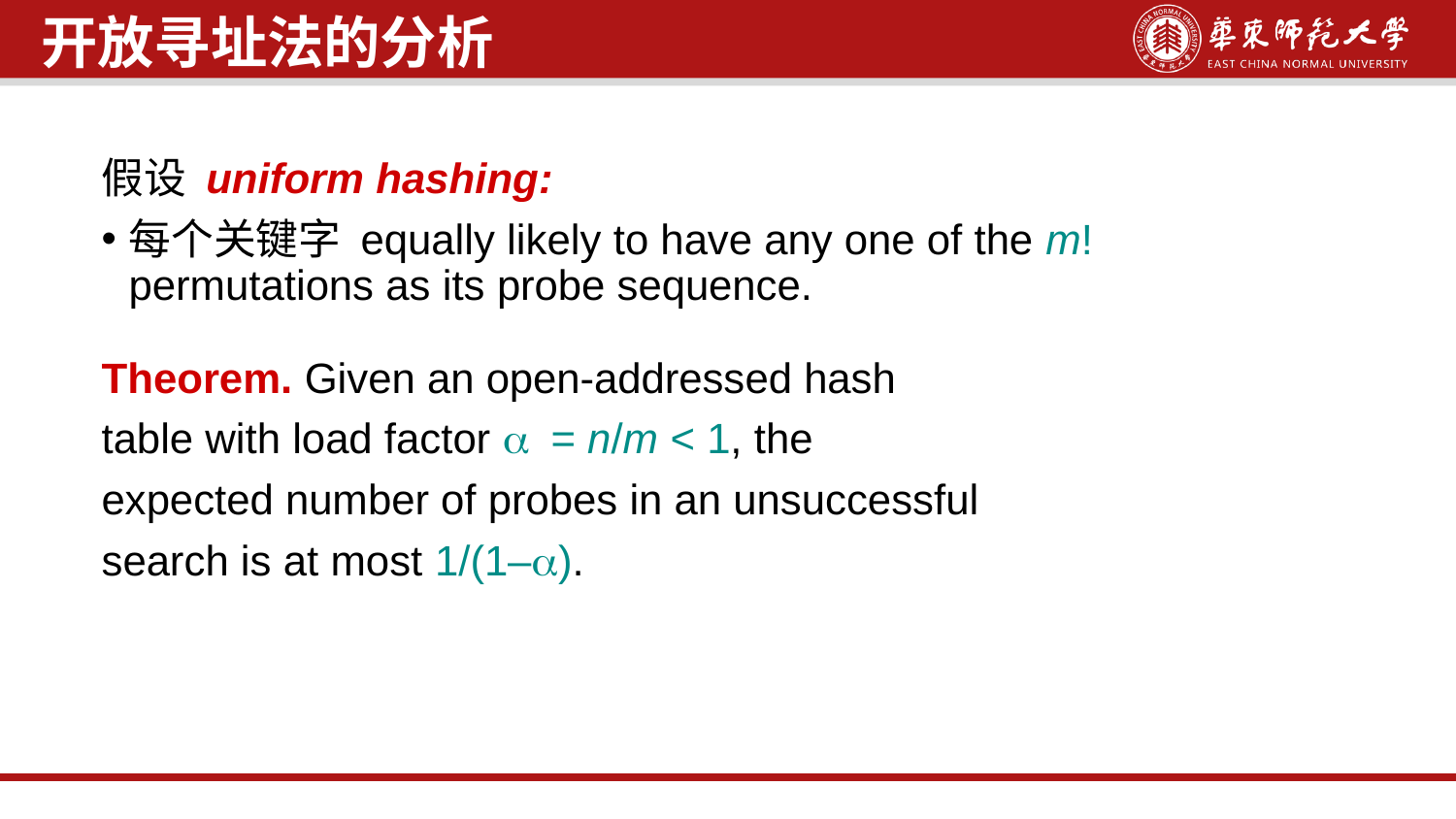

开放寻址法的分析
假设 uniform hashing:
每个关键字 equally likely to have any one of the m! permutations as its probe sequence.

Theorem. Given an open-addressed hash
table with load factor α = n/m < 1, the
expected number of probes in an unsuccessful
search is at most 1/(1–α).